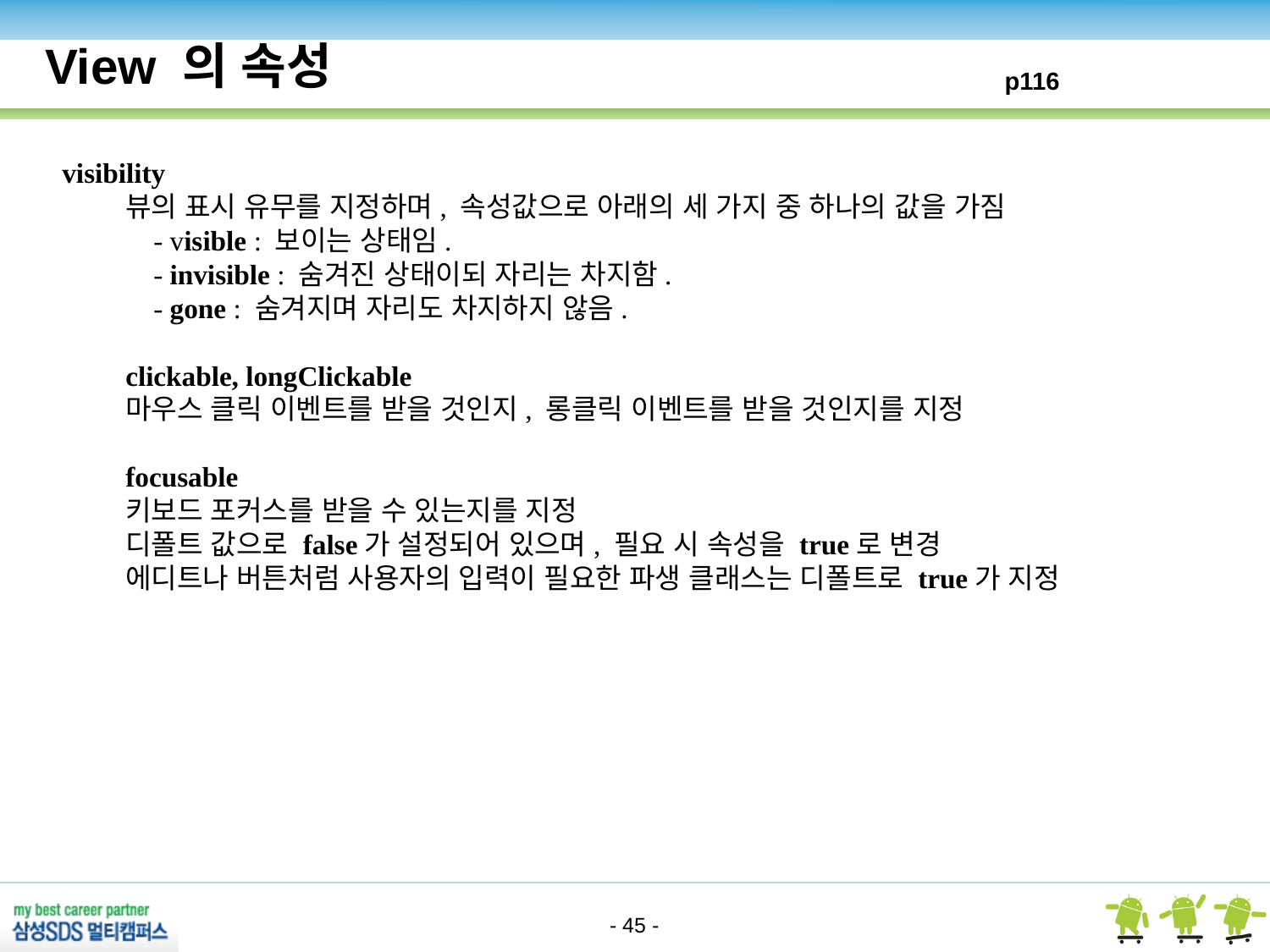

View 의 속성
p116
visibility
뷰의 표시 유무를 지정하며, 속성값으로 아래의 세 가지 중 하나의 값을 가짐
    - visible : 보이는 상태임.
    - invisible : 숨겨진 상태이되 자리는 차지함.
    - gone : 숨겨지며 자리도 차지하지 않음.

clickable, longClickable
마우스 클릭 이벤트를 받을 것인지, 롱클릭 이벤트를 받을 것인지를 지정

focusable
키보드 포커스를 받을 수 있는지를 지정
디폴트 값으로 false가 설정되어 있으며, 필요 시 속성을 true로 변경
에디트나 버튼처럼 사용자의 입력이 필요한 파생 클래스는 디폴트로 true가 지정
- 45 -